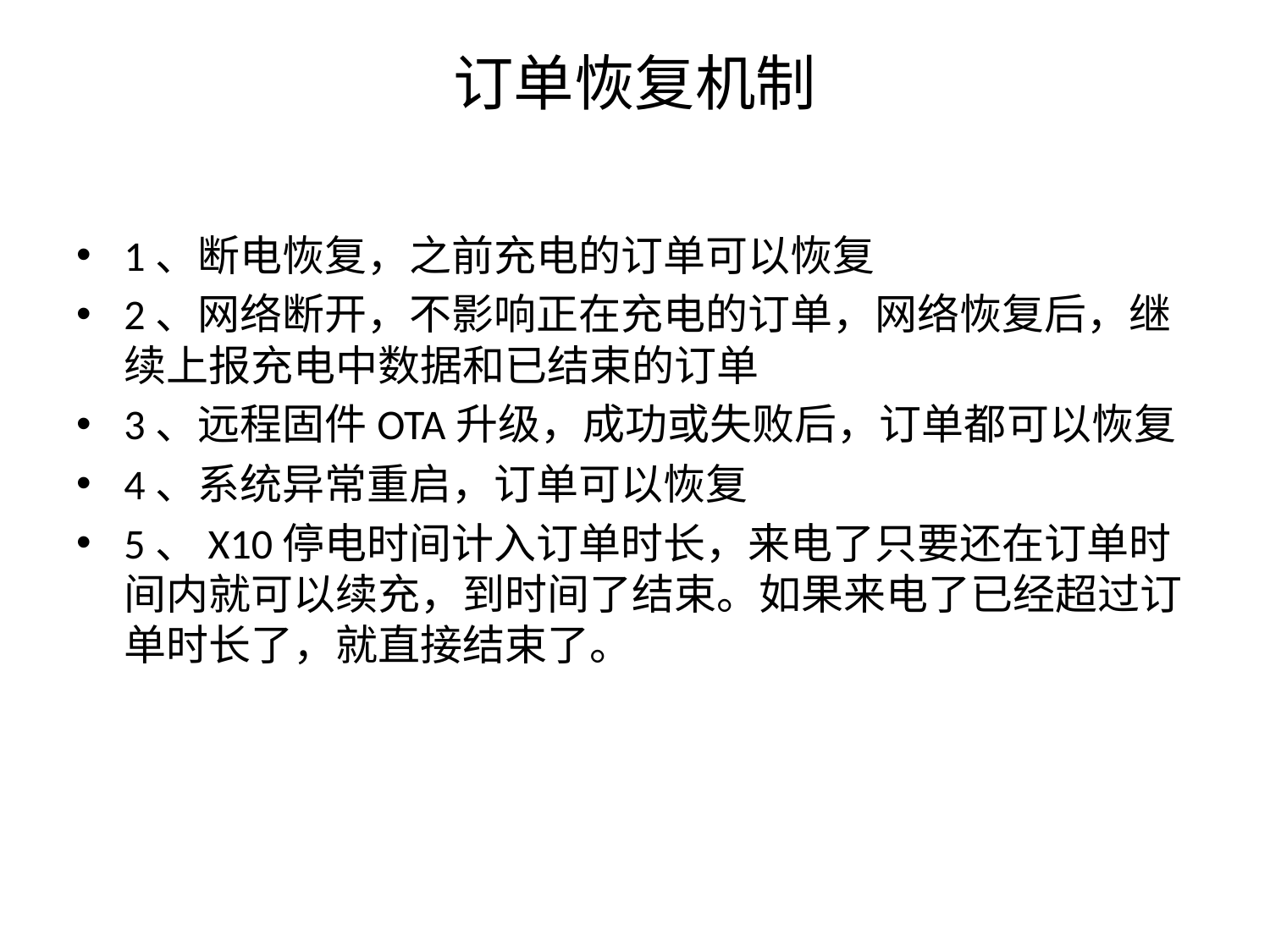

# 订单恢复机制
1、断电恢复，之前充电的订单可以恢复
2、网络断开，不影响正在充电的订单，网络恢复后，继续上报充电中数据和已结束的订单
3、远程固件OTA升级，成功或失败后，订单都可以恢复
4、系统异常重启，订单可以恢复
5、X10停电时间计入订单时长，来电了只要还在订单时间内就可以续充，到时间了结束。如果来电了已经超过订单时长了，就直接结束了。